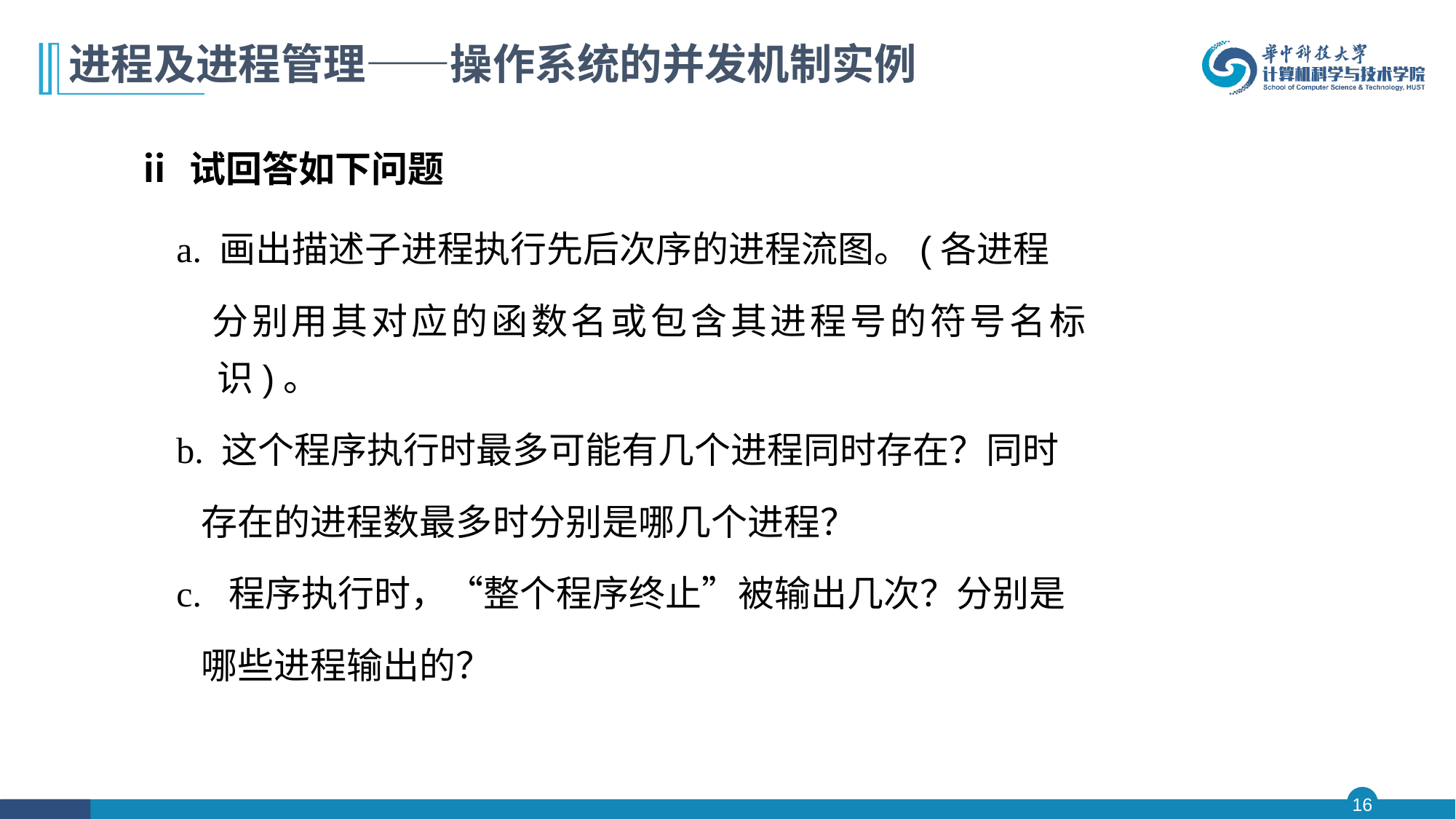

# 进程及进程管理——操作系统的并发机制实例
ⅱ 试回答如下问题
a. 画出描述子进程执行先后次序的进程流图。(各进程
  分别用其对应的函数名或包含其进程号的符号名标识)。
b. 这个程序执行时最多可能有几个进程同时存在？同时
  存在的进程数最多时分别是哪几个进程？
c.  程序执行时，“整个程序终止”被输出几次？分别是
  哪些进程输出的？